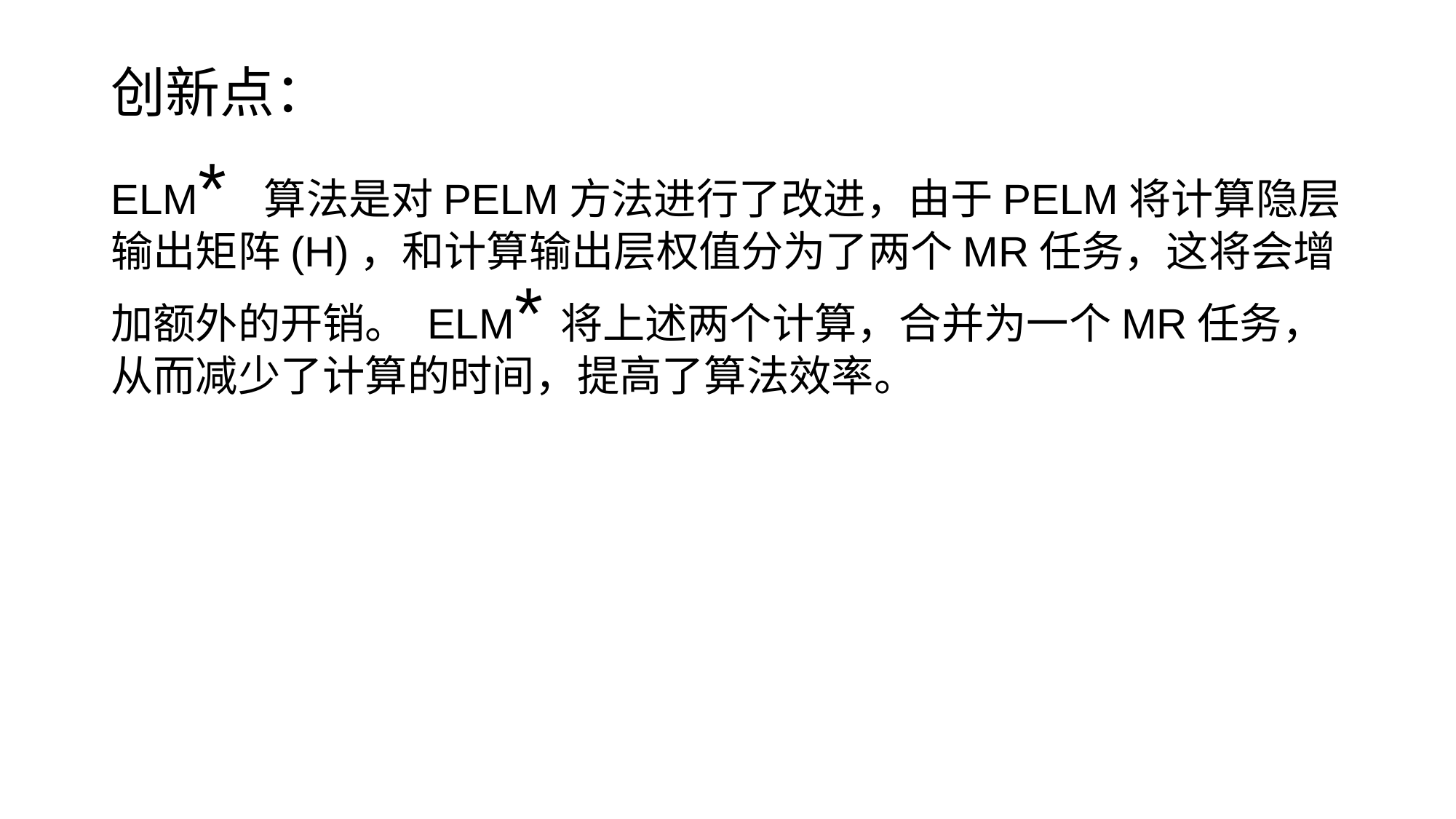

# 创新点：
ELM* 算法是对PELM方法进行了改进，由于PELM将计算隐层输出矩阵(H)，和计算输出层权值分为了两个MR任务，这将会增加额外的开销。 ELM*将上述两个计算，合并为一个MR任务，从而减少了计算的时间，提高了算法效率。